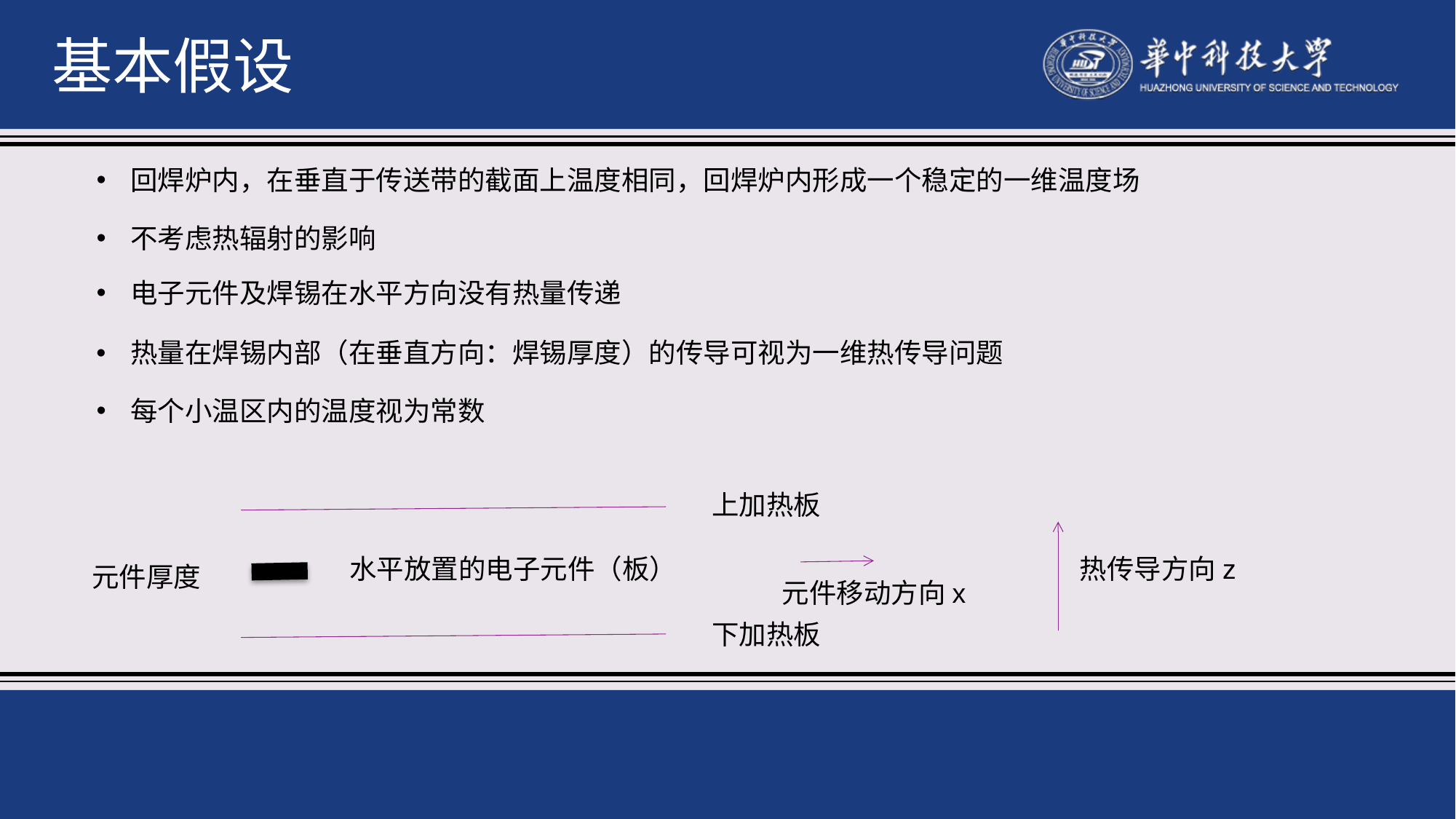

基本假设
回焊炉内，在垂直于传送带的截面上温度相同，回焊炉内形成一个稳定的一维温度场
不考虑热辐射的影响
电子元件及焊锡在水平方向没有热量传递
热量在焊锡内部（在垂直方向：焊锡厚度）的传导可视为一维热传导问题
每个小温区内的温度视为常数
上加热板
水平放置的电子元件（板）
热传导方向z
元件厚度
元件移动方向x
下加热板